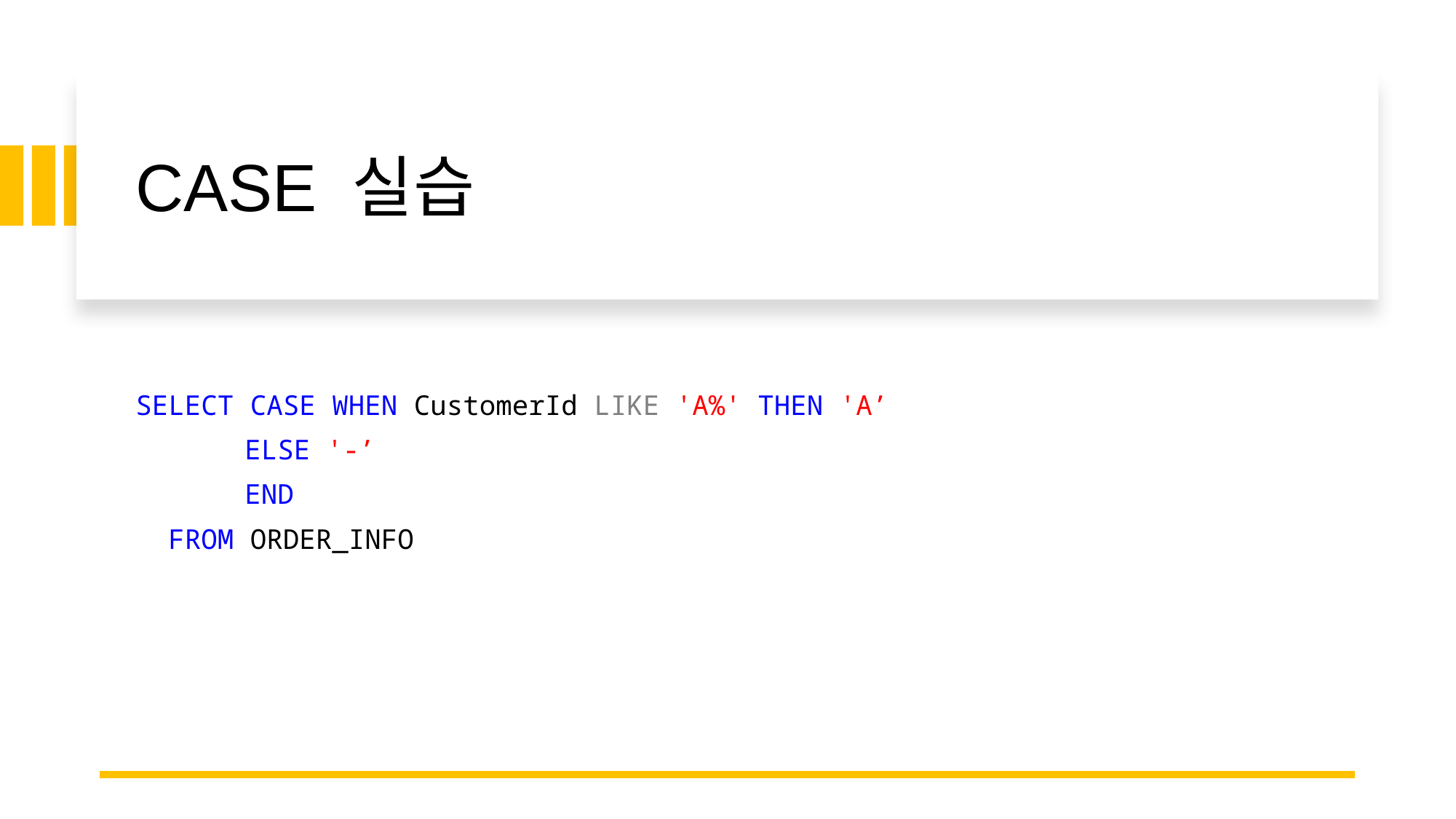

# CASE 실습
SELECT CASE WHEN CustomerId LIKE 'A%' THEN 'A’
	ELSE '-’
	END
  FROM ORDER_INFO